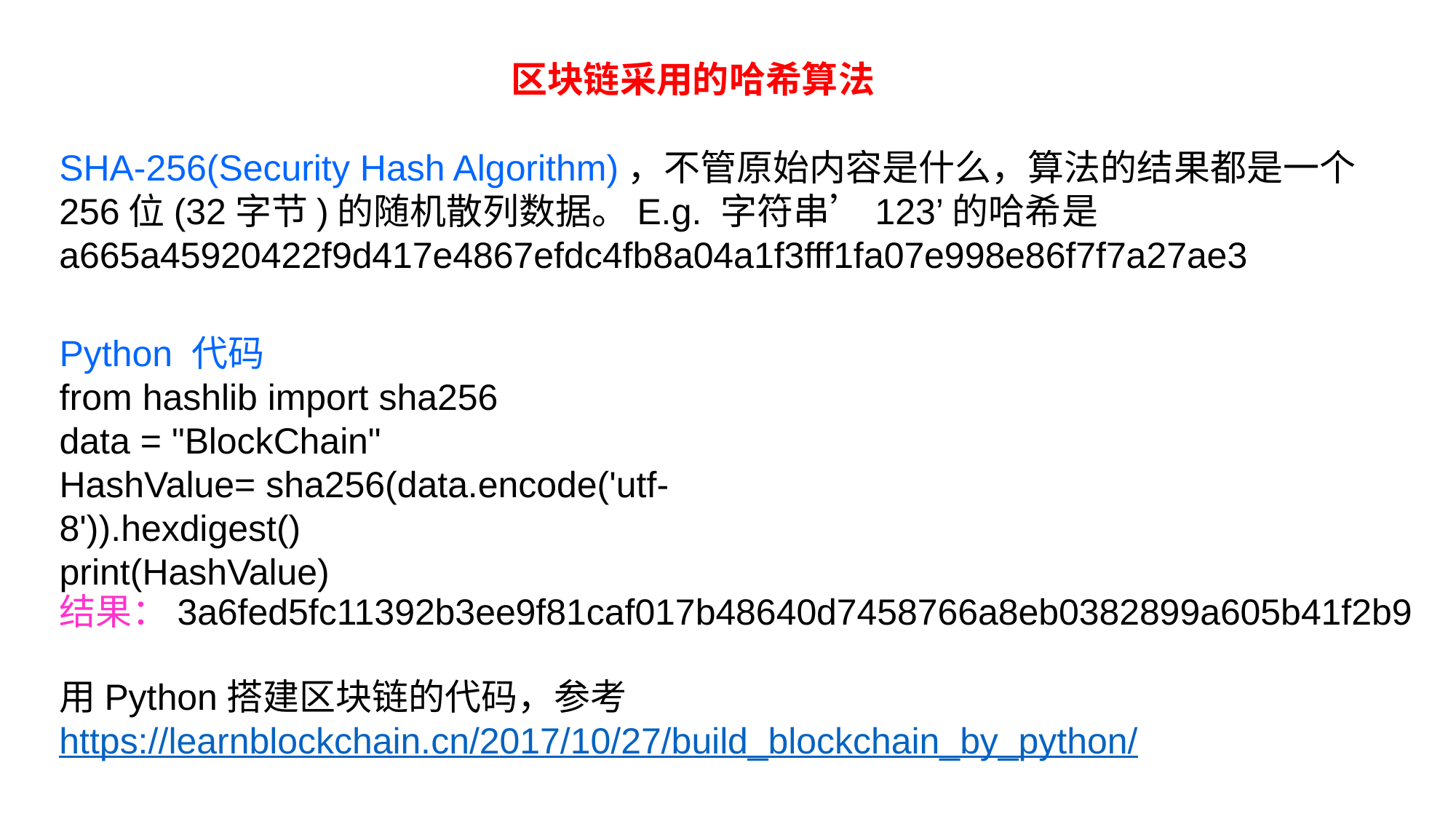

区块链采用的哈希算法
SHA-256(Security Hash Algorithm)，不管原始内容是什么，算法的结果都是一个256位(32字节)的随机散列数据。E.g. 字符串’123’的哈希是a665a45920422f9d417e4867efdc4fb8a04a1f3fff1fa07e998e86f7f7a27ae3
Python 代码
from hashlib import sha256
data = "BlockChain"
HashValue= sha256(data.encode('utf-8')).hexdigest()
print(HashValue)
结果：3a6fed5fc11392b3ee9f81caf017b48640d7458766a8eb0382899a605b41f2b9
用Python搭建区块链的代码，参考
https://learnblockchain.cn/2017/10/27/build_blockchain_by_python/